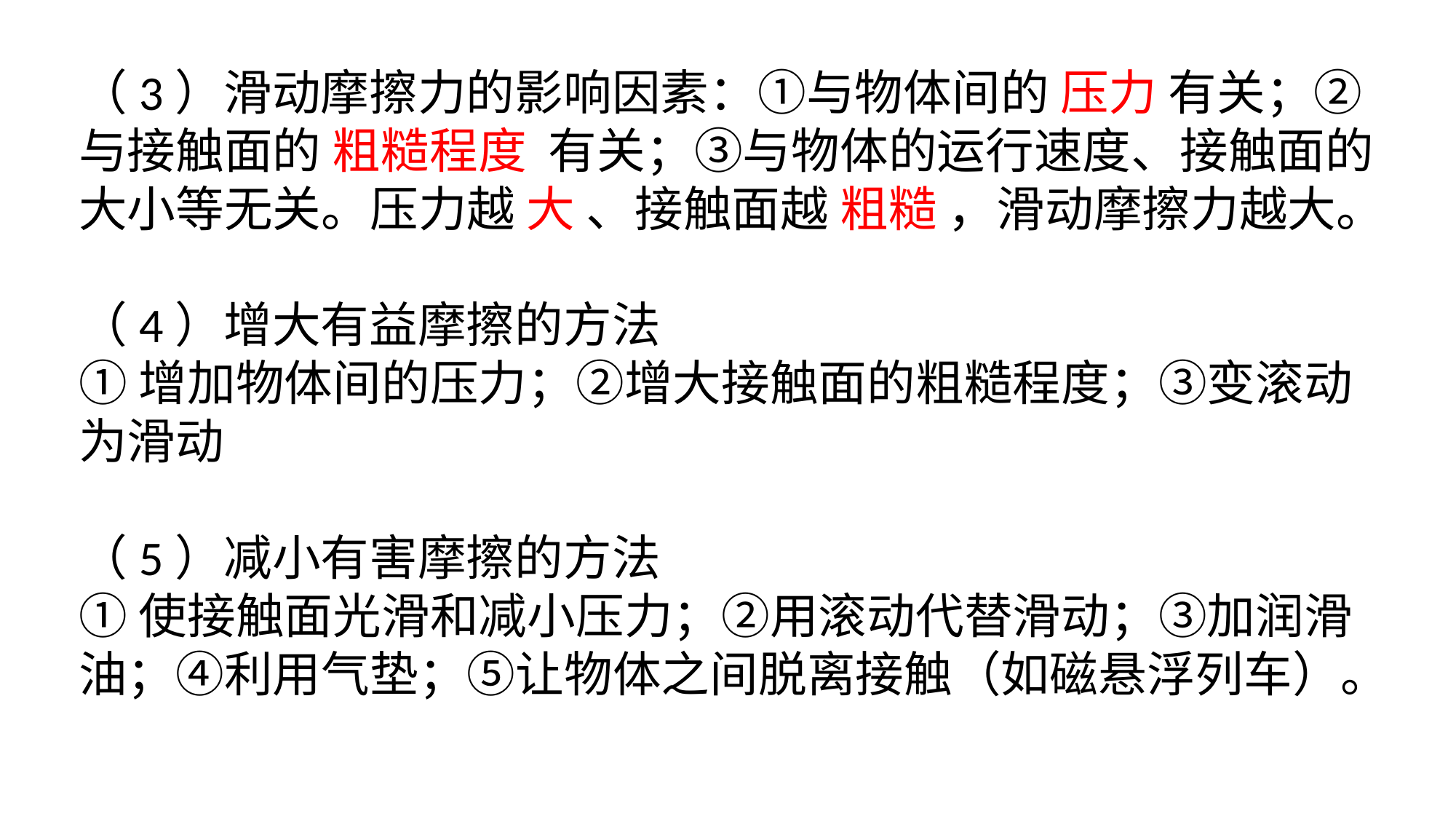

（3）滑动摩擦力的影响因素：①与物体间的 压力 有关；②与接触面的 粗糙程度  有关；③与物体的运行速度、接触面的大小等无关。压力越 大 、接触面越 粗糙 ，滑动摩擦力越大。

（4）增大有益摩擦的方法
①增加物体间的压力；②增大接触面的粗糙程度；③变滚动为滑动

（5）减小有害摩擦的方法
①使接触面光滑和减小压力；②用滚动代替滑动；③加润滑油；④利用气垫；⑤让物体之间脱离接触（如磁悬浮列车）。